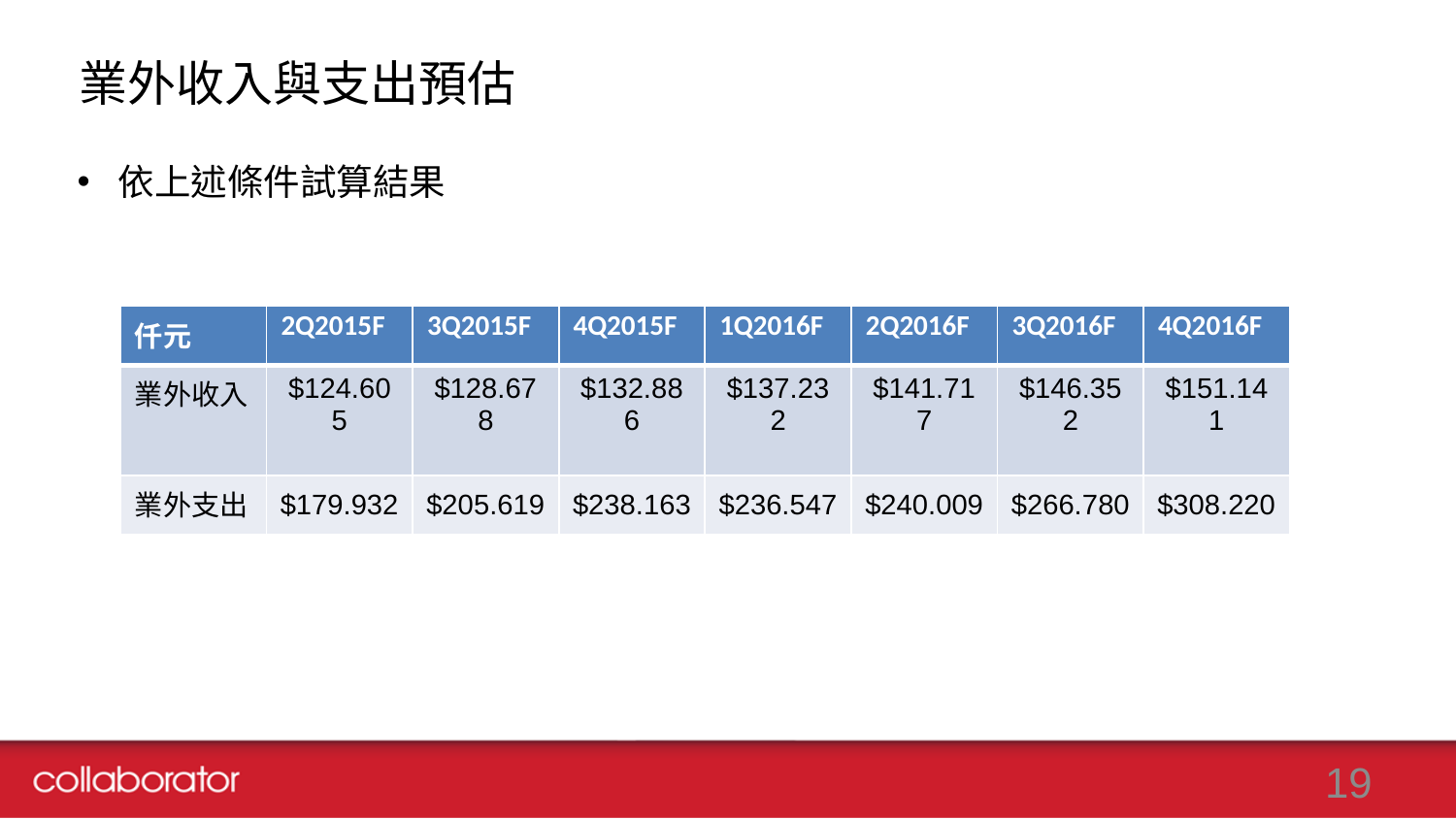

# 業外收入與支出預估
依上述條件試算結果
| 仟元 | 2Q2015F | 3Q2015F | 4Q2015F | 1Q2016F | 2Q2016F | 3Q2016F | 4Q2016F |
| --- | --- | --- | --- | --- | --- | --- | --- |
| 業外收入 | $124.605 | $128.678 | $132.886 | $137.232 | $141.717 | $146.352 | $151.141 |
| 業外支出 | $179.932 | $205.619 | $238.163 | $236.547 | $240.009 | $266.780 | $308.220 |
19